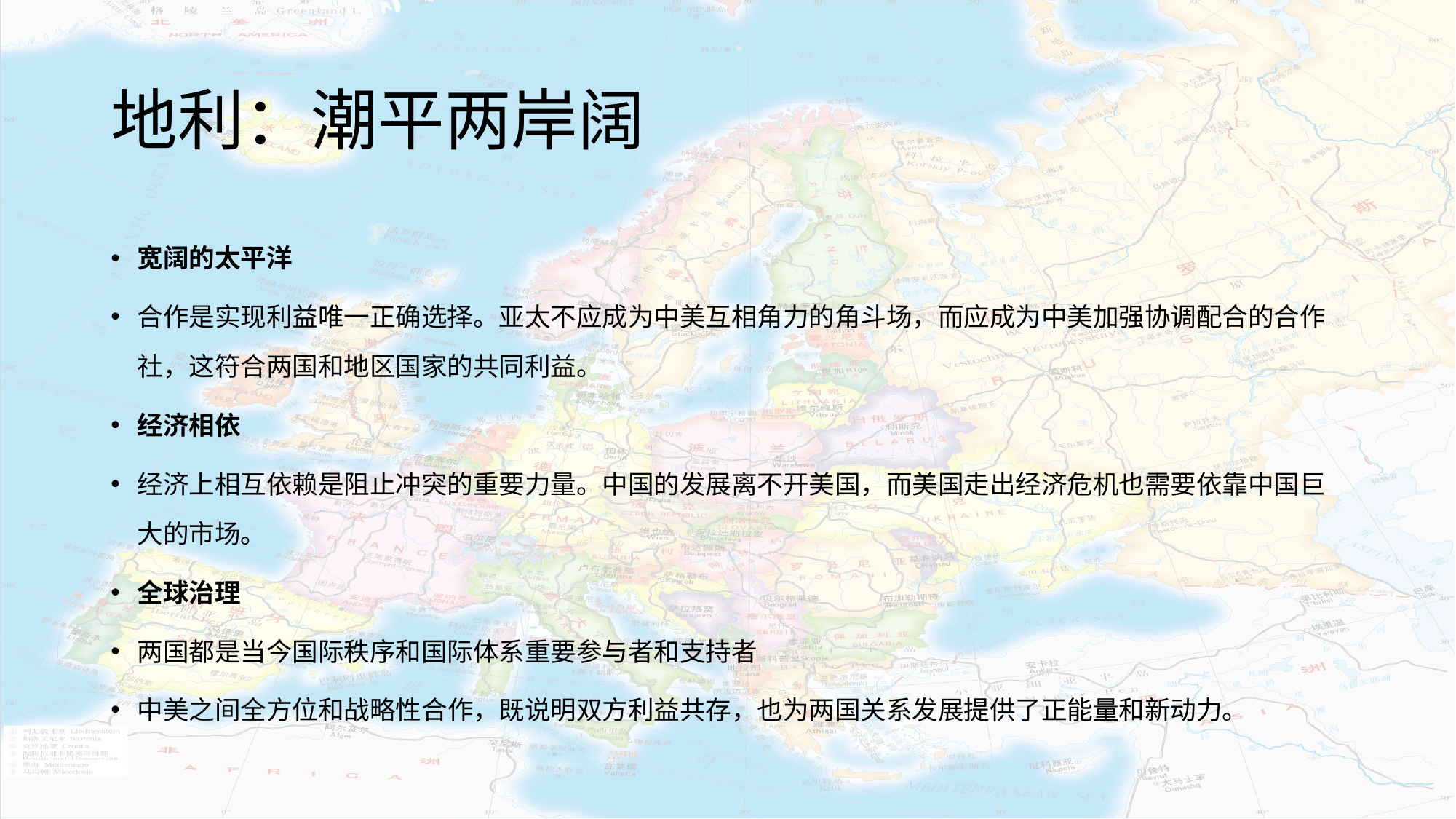

# 地利：潮平两岸阔
宽阔的太平洋
合作是实现利益唯一正确选择。亚太不应成为中美互相角力的角斗场，而应成为中美加强协调配合的合作社，这符合两国和地区国家的共同利益。
经济相依
经济上相互依赖是阻止冲突的重要力量。中国的发展离不开美国，而美国走出经济危机也需要依靠中国巨大的市场。
全球治理
两国都是当今国际秩序和国际体系重要参与者和支持者
中美之间全方位和战略性合作，既说明双方利益共存，也为两国关系发展提供了正能量和新动力。